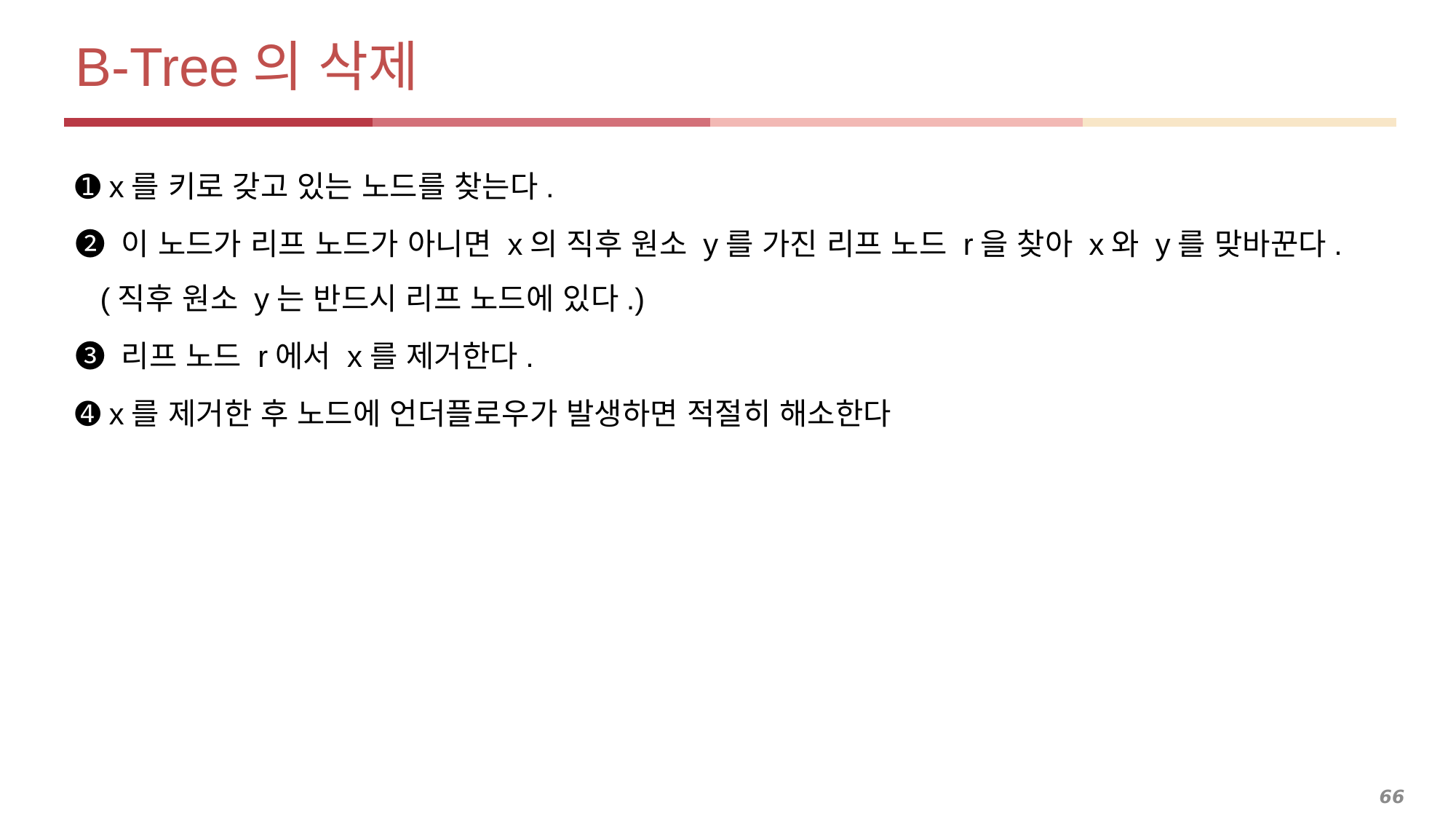

# B-Tree의 삭제
➊ x를 키로 갖고 있는 노드를 찾는다.
➋ 이 노드가 리프 노드가 아니면 x의 직후 원소 y를 가진 리프 노드 r을 찾아 x와 y를 맞바꾼다.
   (직후 원소 y는 반드시 리프 노드에 있다.)
➌ 리프 노드 r에서 x를 제거한다.
➍ x를 제거한 후 노드에 언더플로우가 발생하면 적절히 해소한다